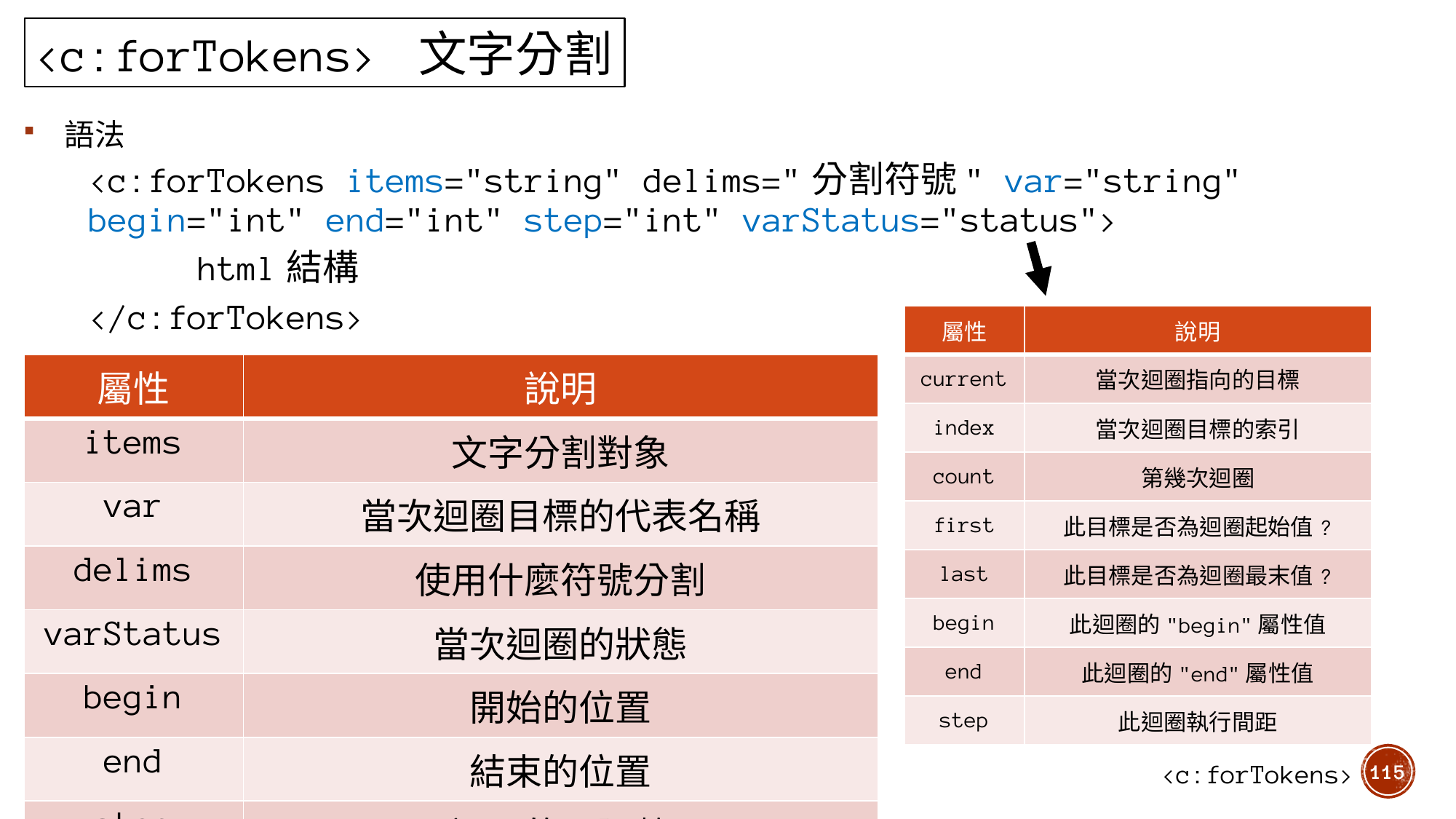

<c:forTokens> 文字分割
語法
<c:forTokens items="string" delims="分割符號" var="string" begin="int" end="int" step="int" varStatus="status">
	html結構
</c:forTokens>
| 屬性 | 說明 |
| --- | --- |
| current | 當次迴圈指向的目標 |
| index | 當次迴圈目標的索引 |
| count | 第幾次迴圈 |
| first | 此目標是否為迴圈起始值? |
| last | 此目標是否為迴圈最末值? |
| begin | 此迴圈的"begin"屬性值 |
| end | 此迴圈的"end"屬性值 |
| step | 此迴圈執行間距 |
| 屬性 | 說明 |
| --- | --- |
| items | 文字分割對象 |
| var | 當次迴圈目標的代表名稱 |
| delims | 使用什麼符號分割 |
| varStatus | 當次迴圈的狀態 |
| begin | 開始的位置 |
| end | 結束的位置 |
| step | 迴圈的間隔數 |
115
<c:forTokens>